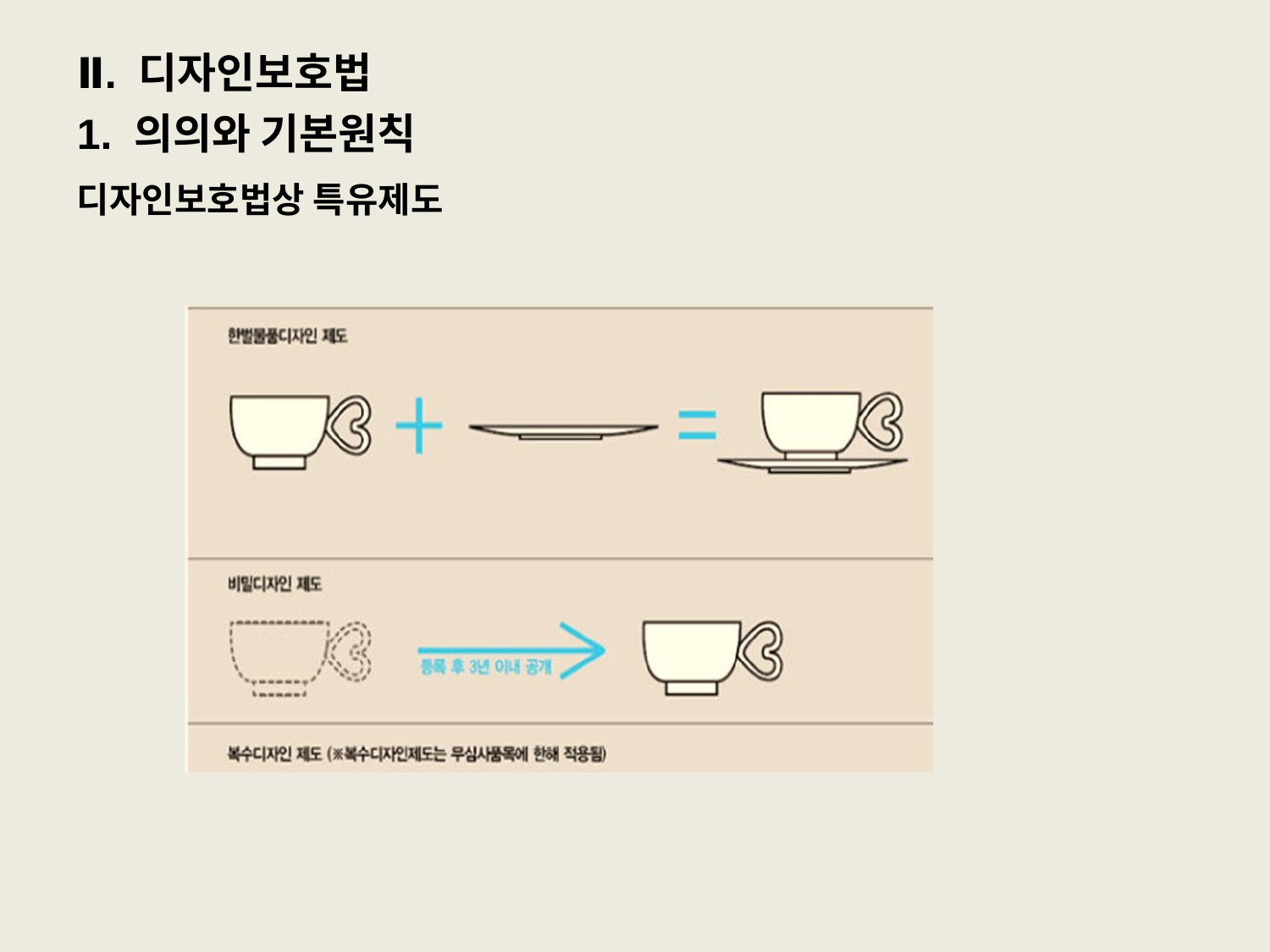

# Ⅱ. 디자인보호법
1. 의의와 기본원칙
디자인보호법상 특유제도